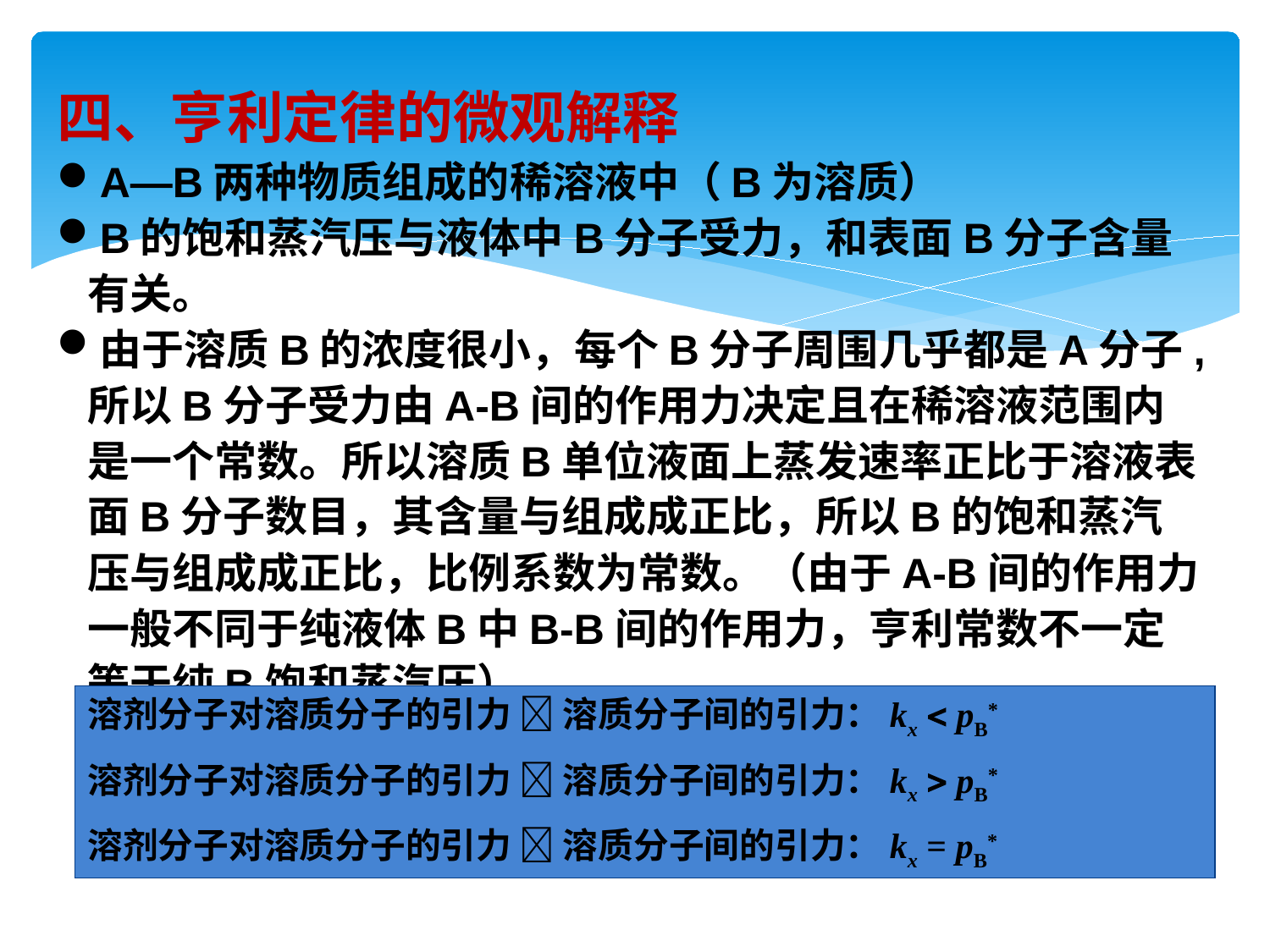

四、亨利定律的微观解释
A—B两种物质组成的稀溶液中（B为溶质）
B的饱和蒸汽压与液体中B分子受力，和表面B分子含量有关。
由于溶质B的浓度很小，每个B分子周围几乎都是A分子,所以B分子受力由A-B间的作用力决定且在稀溶液范围内是一个常数。所以溶质B单位液面上蒸发速率正比于溶液表面B分子数目，其含量与组成成正比，所以B的饱和蒸汽压与组成成正比，比例系数为常数。（由于A-B间的作用力一般不同于纯液体B中B-B间的作用力，亨利常数不一定等于纯B饱和蒸汽压）
溶剂分子对溶质分子的引力 > 溶质分子间的引力：kx < pB*
溶剂分子对溶质分子的引力 < 溶质分子间的引力：kx > pB*
溶剂分子对溶质分子的引力 = 溶质分子间的引力：kx = pB*